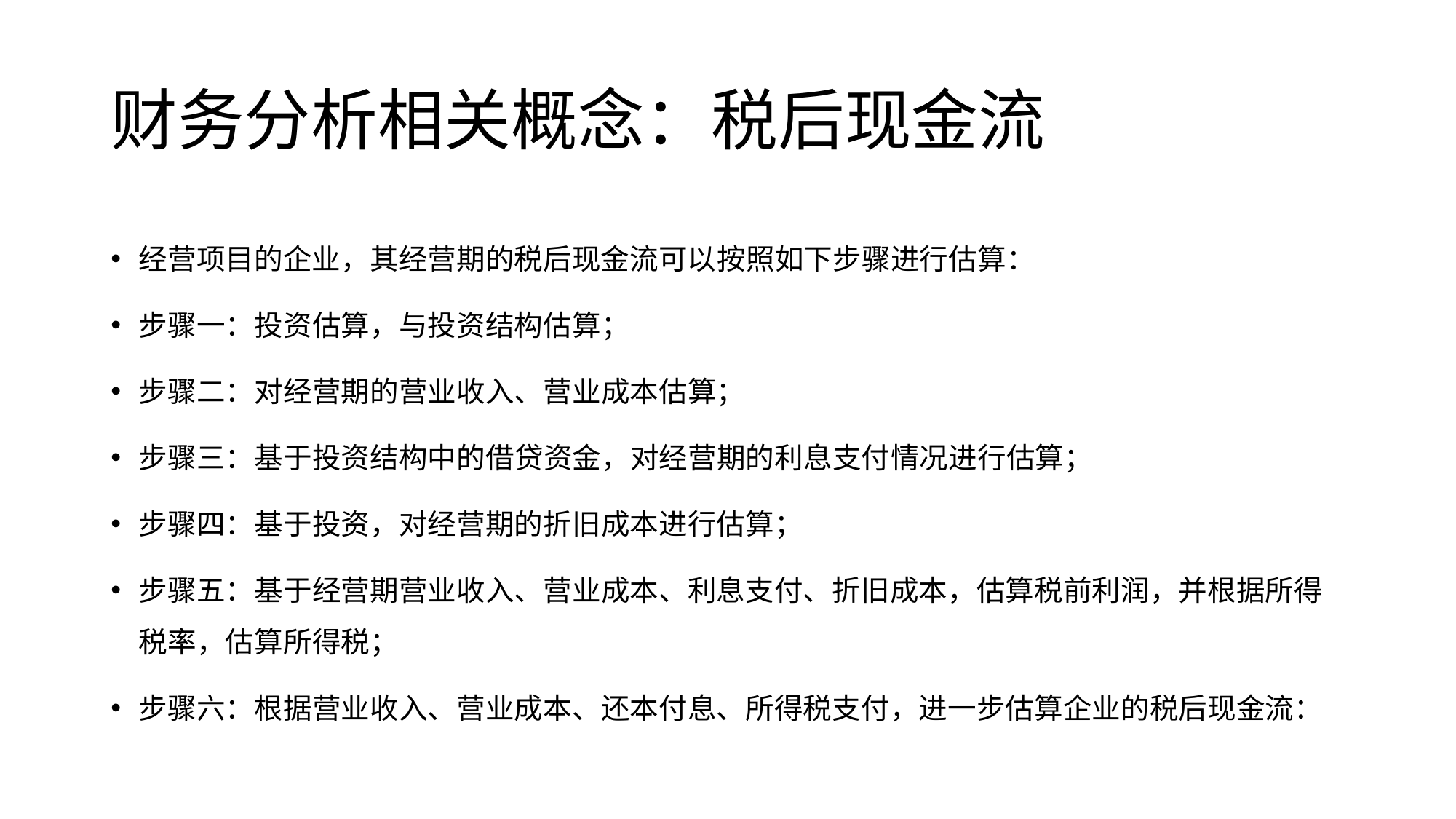

# 财务分析相关概念：税后现金流
经营项目的企业，其经营期的税后现金流可以按照如下步骤进行估算：
步骤一：投资估算，与投资结构估算；
步骤二：对经营期的营业收入、营业成本估算；
步骤三：基于投资结构中的借贷资金，对经营期的利息支付情况进行估算；
步骤四：基于投资，对经营期的折旧成本进行估算；
步骤五：基于经营期营业收入、营业成本、利息支付、折旧成本，估算税前利润，并根据所得税率，估算所得税；
步骤六：根据营业收入、营业成本、还本付息、所得税支付，进一步估算企业的税后现金流：